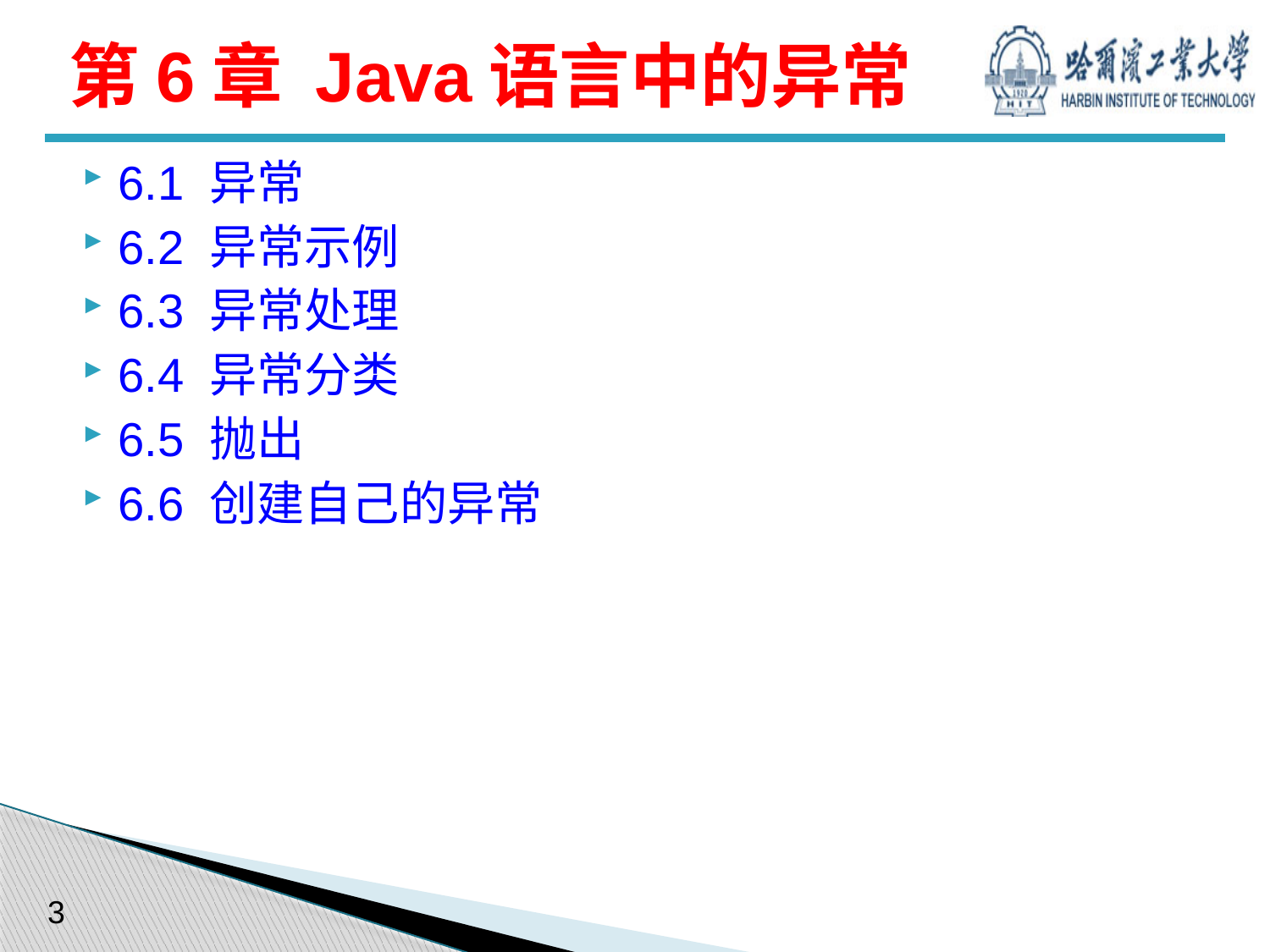

# 第6章 Java语言中的异常
6.1 异常
6.2 异常示例
6.3 异常处理
6.4 异常分类
6.5 抛出
6.6 创建自己的异常